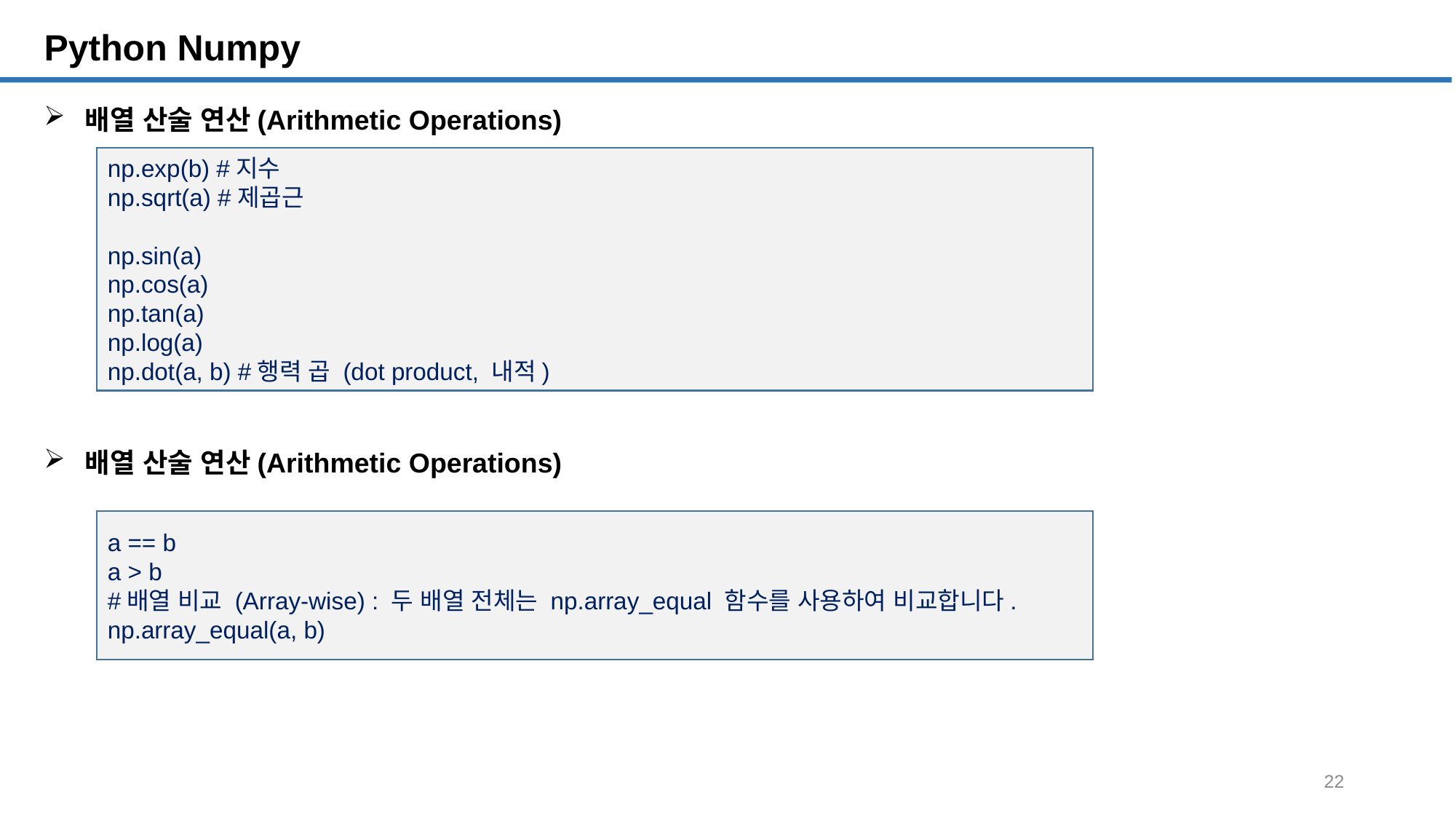

SQL 튜닝 개요
# Python Numpy

배열 산술 연산(Arithmetic Operations)

배열 산술 연산(Arithmetic Operations)
np.exp(b) #지수
np.sqrt(a) #제곱근

np.sin(a)
np.cos(a)
np.tan(a)
np.log(a)
np.dot(a, b) #행력 곱 (dot product, 내적)
a == b
a > b
#배열 비교 (Array-wise) : 두 배열 전체는 np.array_equal 함수를 사용하여 비교합니다.
np.array_equal(a, b)
22